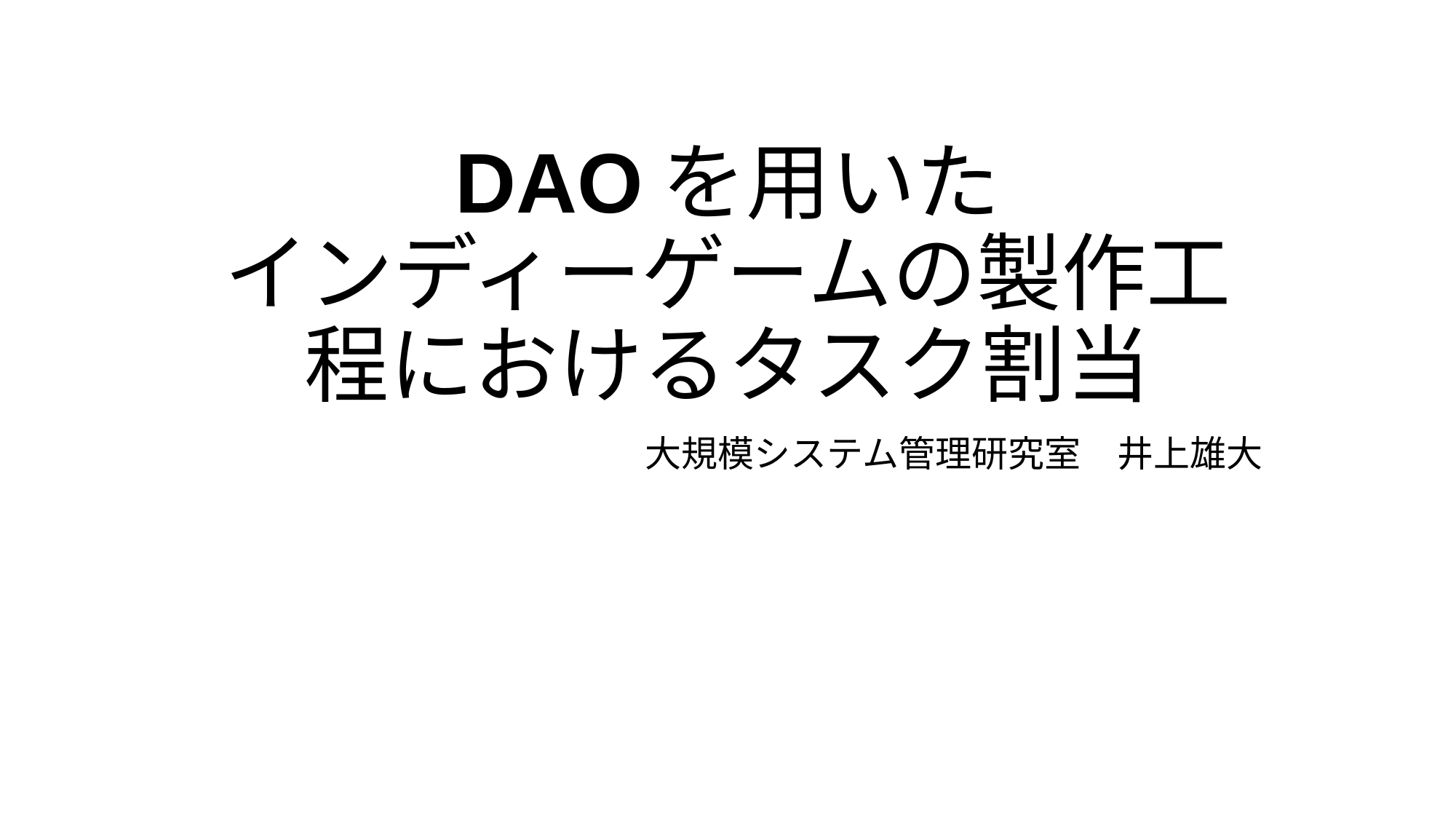

# DAOを用いた インディーゲームの製作工程におけるタスク割当
大規模システム管理研究室　井上雄大